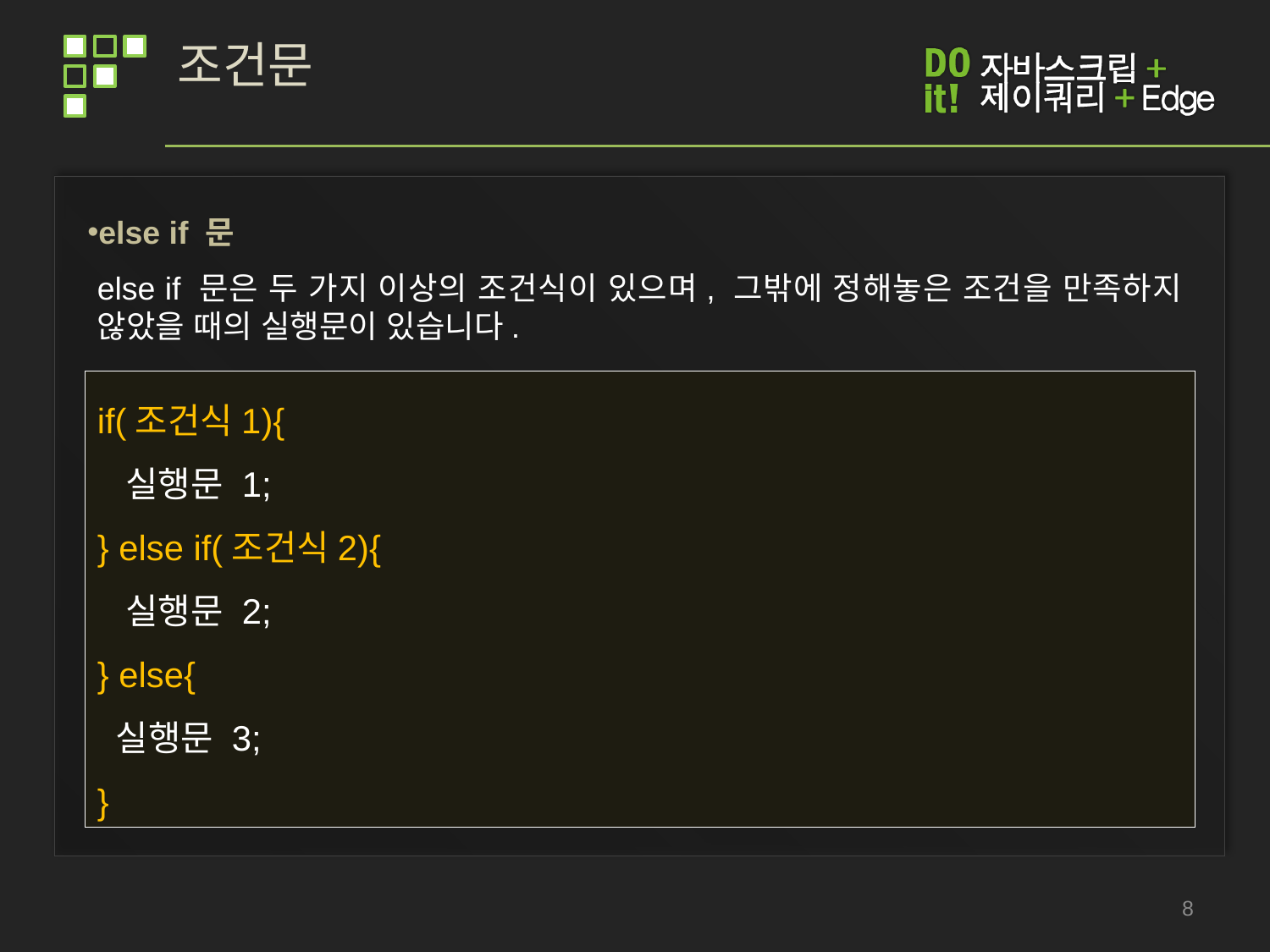

# 조건문
else if 문
else if 문은 두 가지 이상의 조건식이 있으며, 그밖에 정해놓은 조건을 만족하지 않았을 때의 실행문이 있습니다.
if(조건식1){
  실행문 1;
} else if(조건식2){
  실행문 2;
} else{
 실행문 3;
}
8